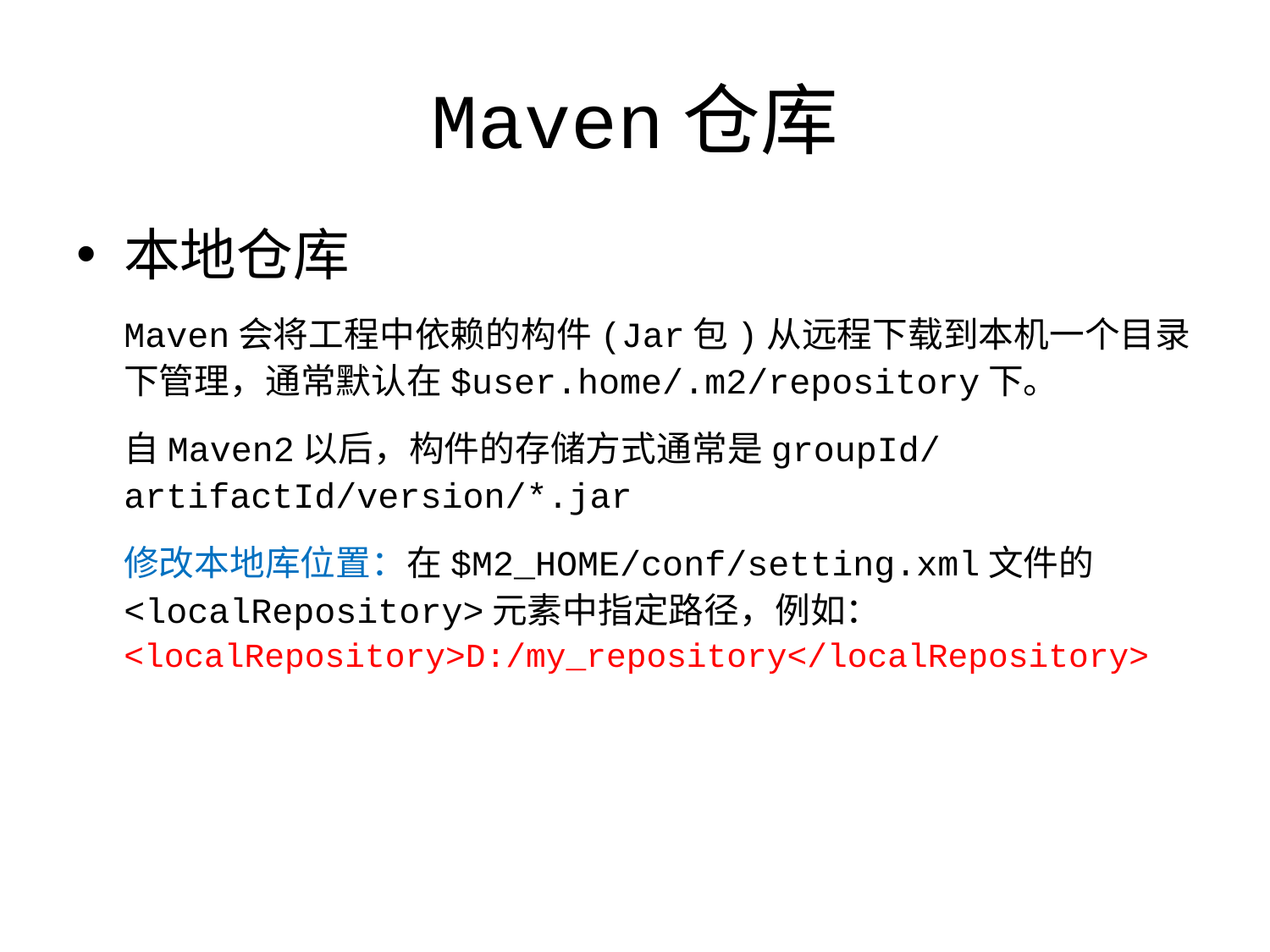

# Maven仓库
本地仓库
Maven会将工程中依赖的构件(Jar包)从远程下载到本机一个目录下管理，通常默认在$user.home/.m2/repository下。
自Maven2以后，构件的存储方式通常是groupId/artifactId/version/*.jar
修改本地库位置：在$M2_HOME/conf/setting.xml文件的<localRepository>元素中指定路径，例如：<localRepository>D:/my_repository</localRepository>